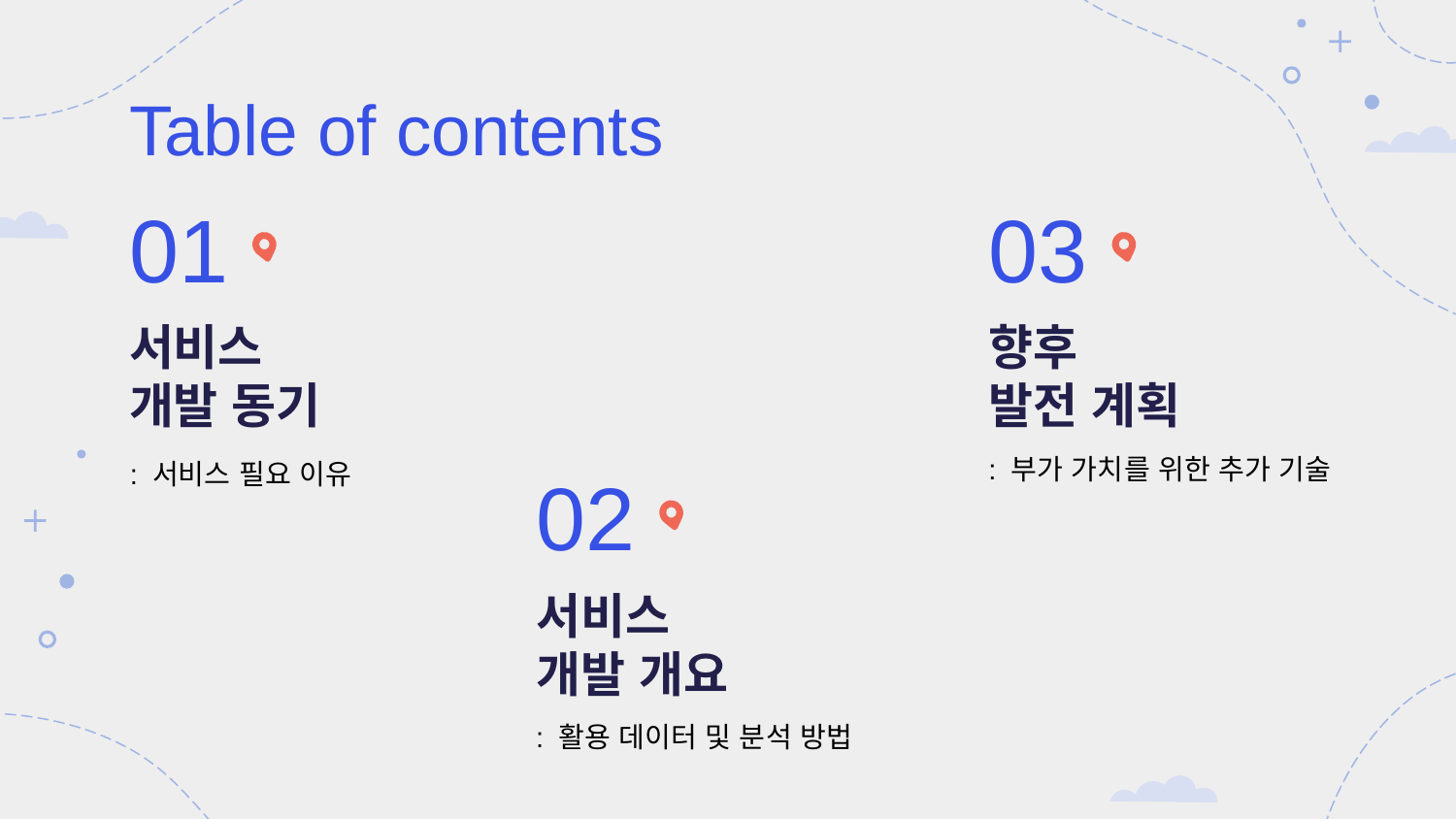

# Table of contents
01
03

서비스
개발 동기
향후
발전 계획
: 부가 가치를 위한 추가 기술
: 서비스 필요 이유
02

서비스
개발 개요
: 활용 데이터 및 분석 방법